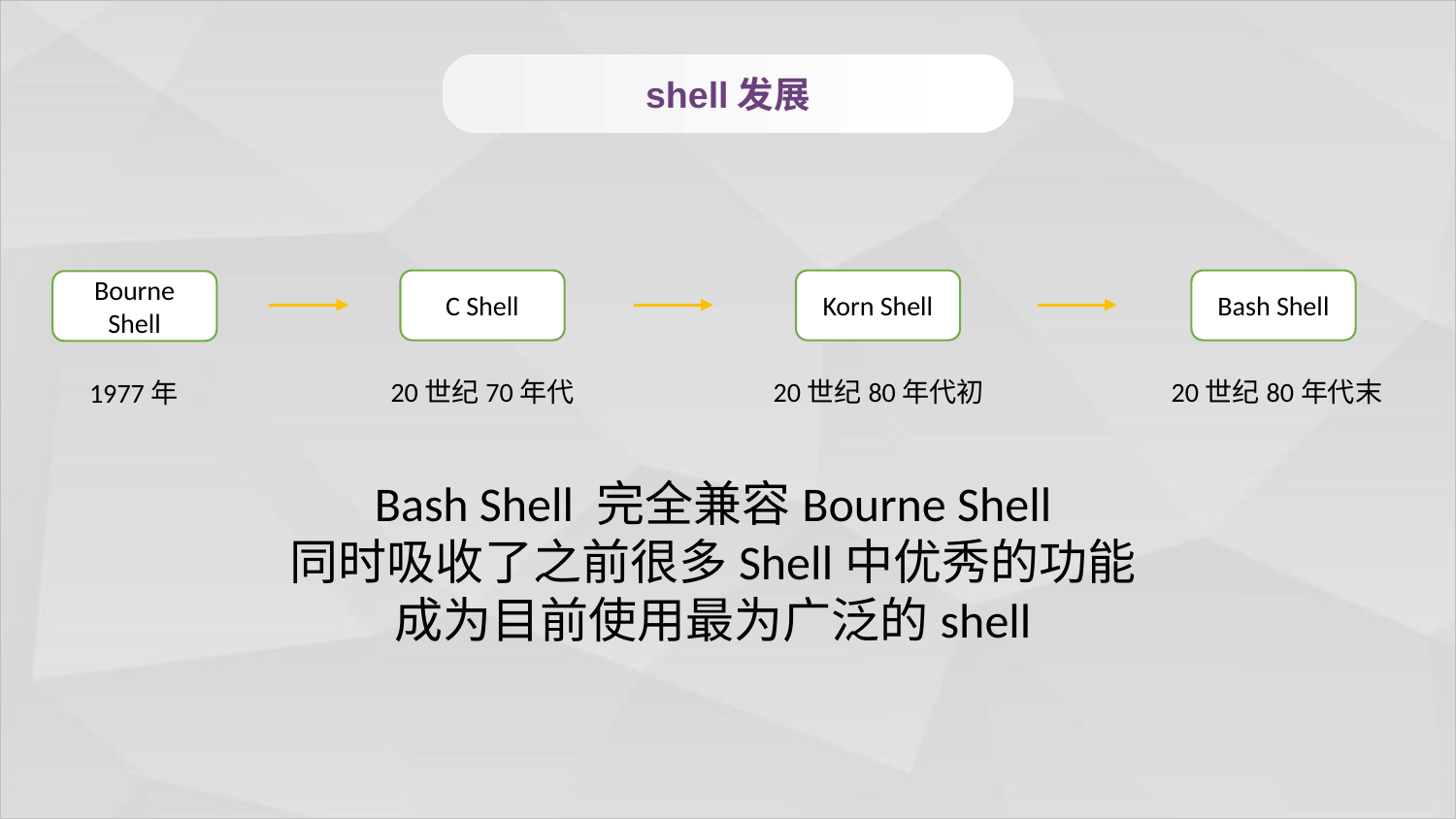

shell发展
C Shell
Korn Shell
Bash Shell
Bourne Shell
20世纪70年代
20世纪80年代初
20世纪80年代末
1977年
Bash Shell 完全兼容Bourne Shell
同时吸收了之前很多Shell中优秀的功能
成为目前使用最为广泛的shell